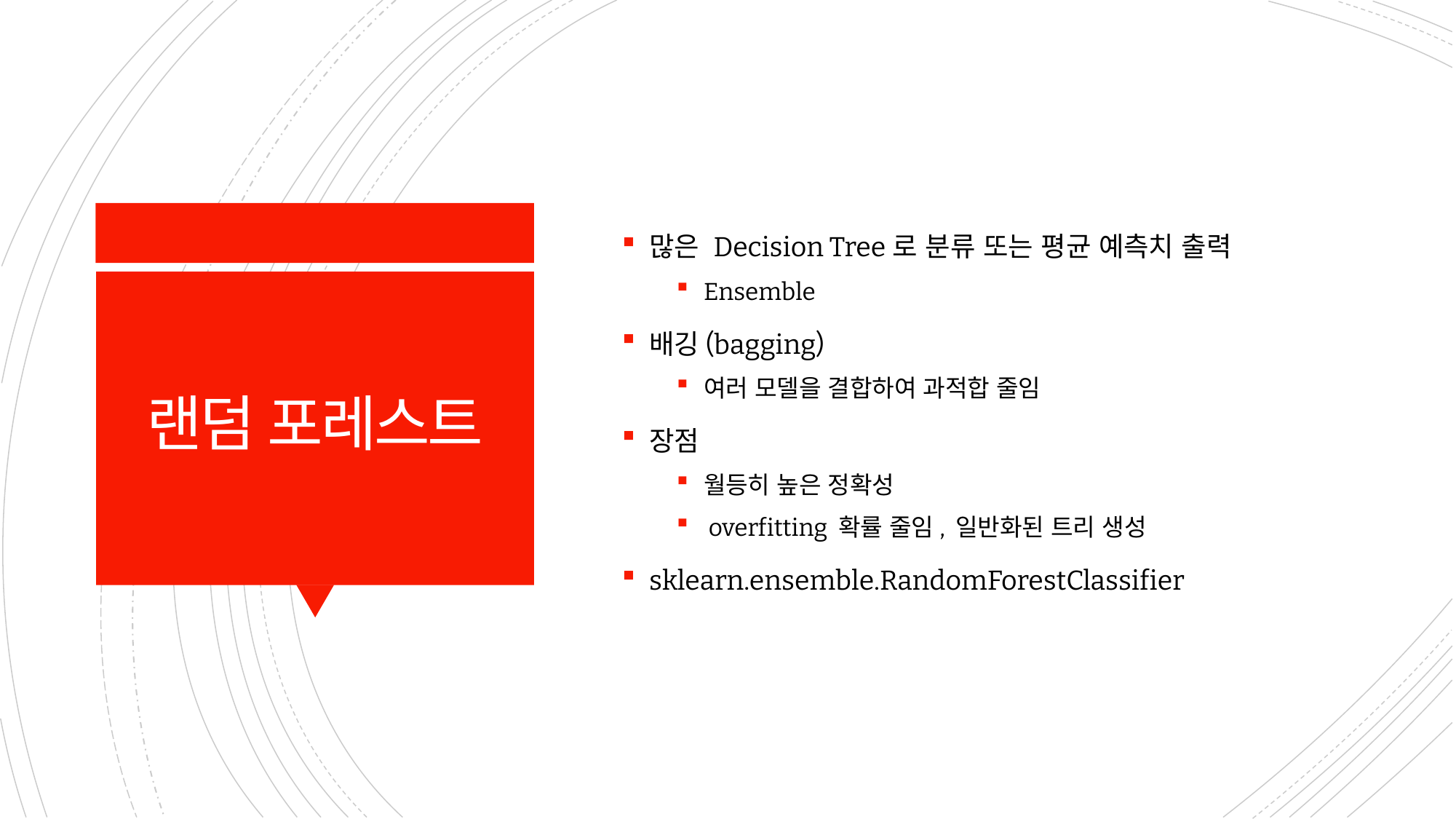

많은 Decision Tree로 분류 또는 평균 예측치 출력
Ensemble
배깅(bagging)
여러 모델을 결합하여 과적합 줄임
장점
월등히 높은 정확성
 overfitting 확률 줄임, 일반화된 트리 생성
sklearn.ensemble.RandomForestClassifier
# 랜덤 포레스트